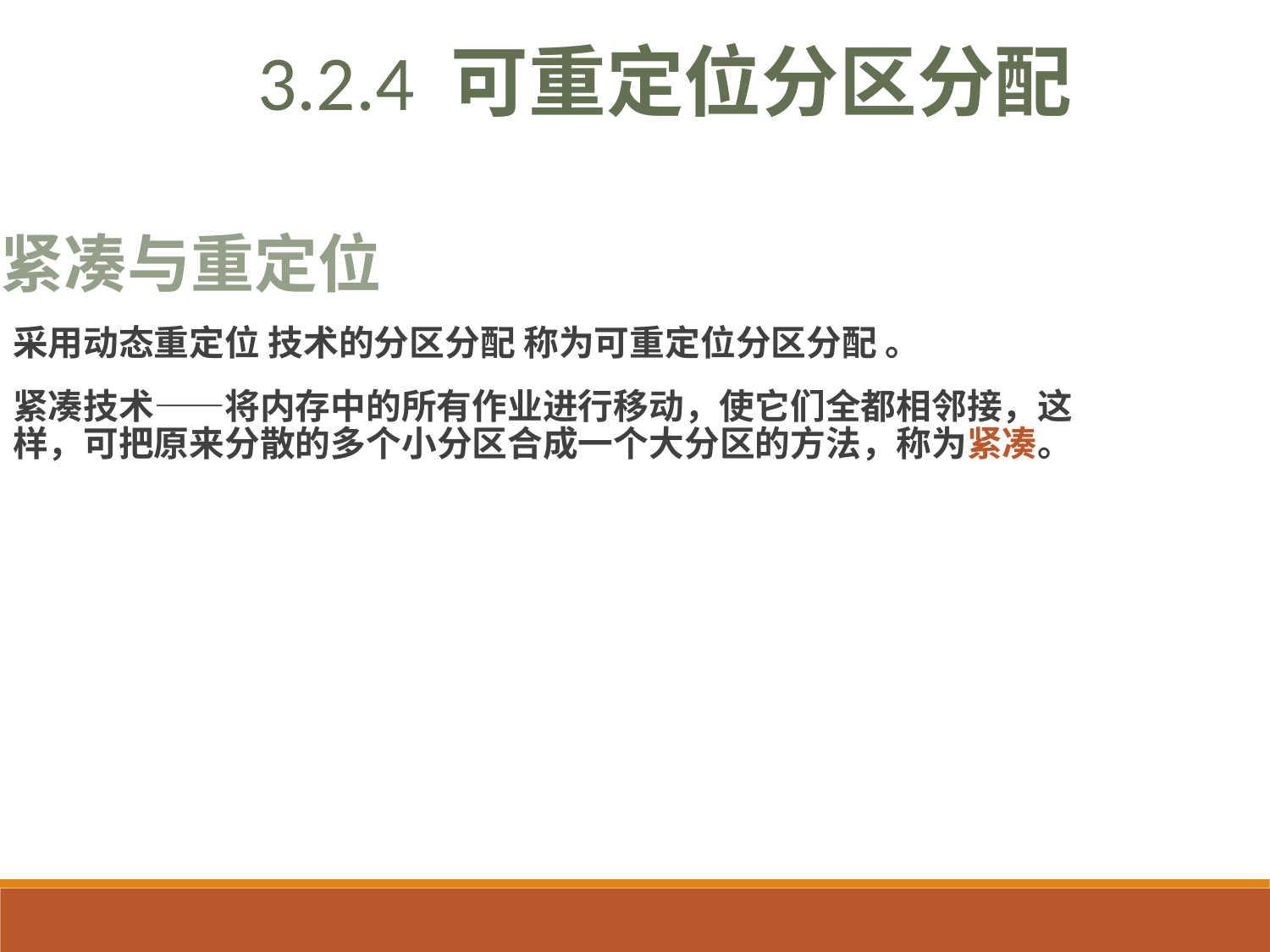

3.2.4 可重定位分区分配
紧凑与重定位
采用动态重定位 技术的分区分配 称为可重定位分区分配 。
紧凑技术——将内存中的所有作业进行移动，使它们全都相邻接，这样，可把原来分散的多个小分区合成一个大分区的方法，称为紧凑。